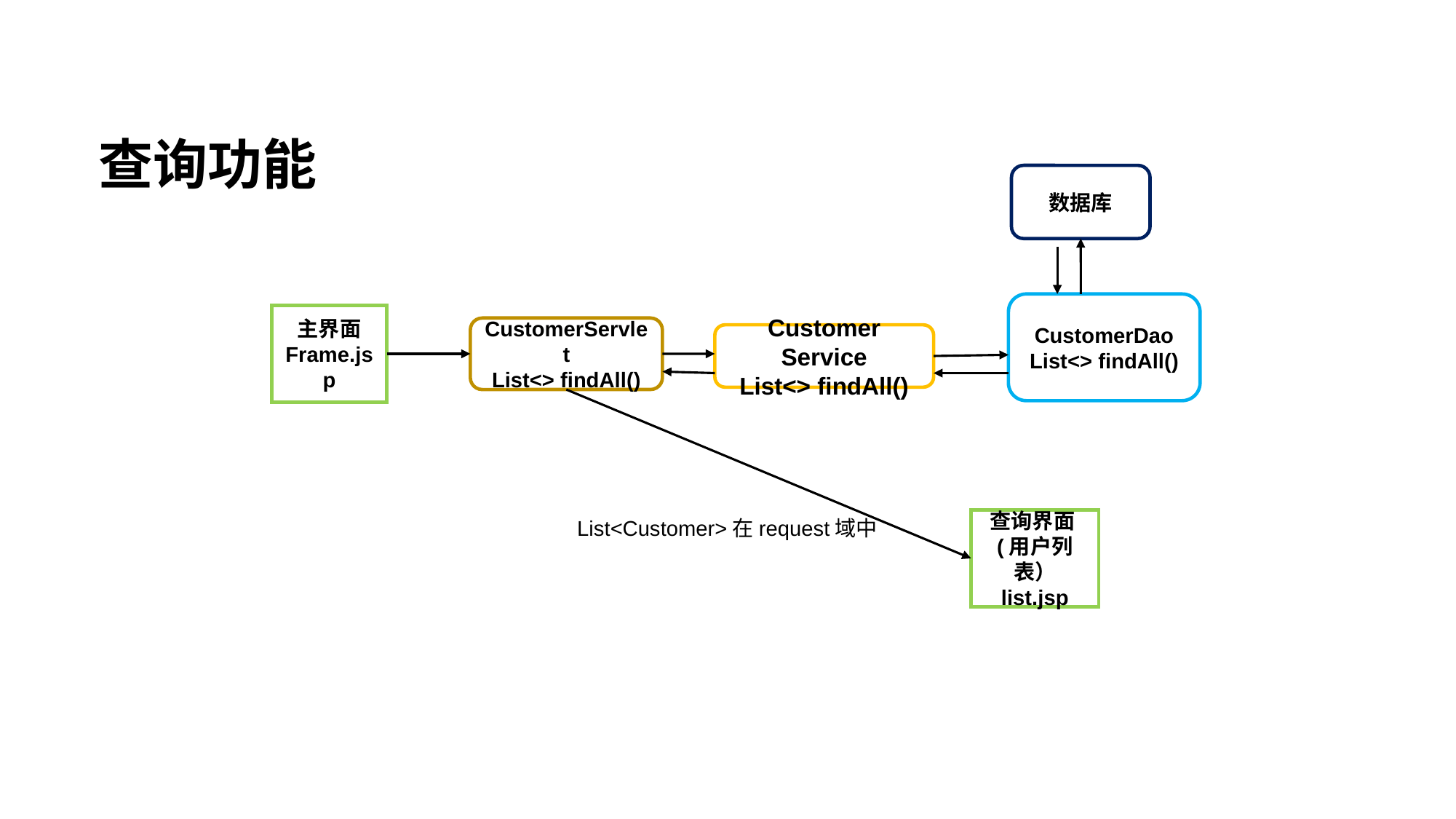

查询功能
数据库
CustomerDao
List<> findAll()
主界面
Frame.jsp
CustomerServlet
List<> findAll()
Customer Service
List<> findAll()
List<Customer>在request域中
查询界面(用户列表）
list.jsp